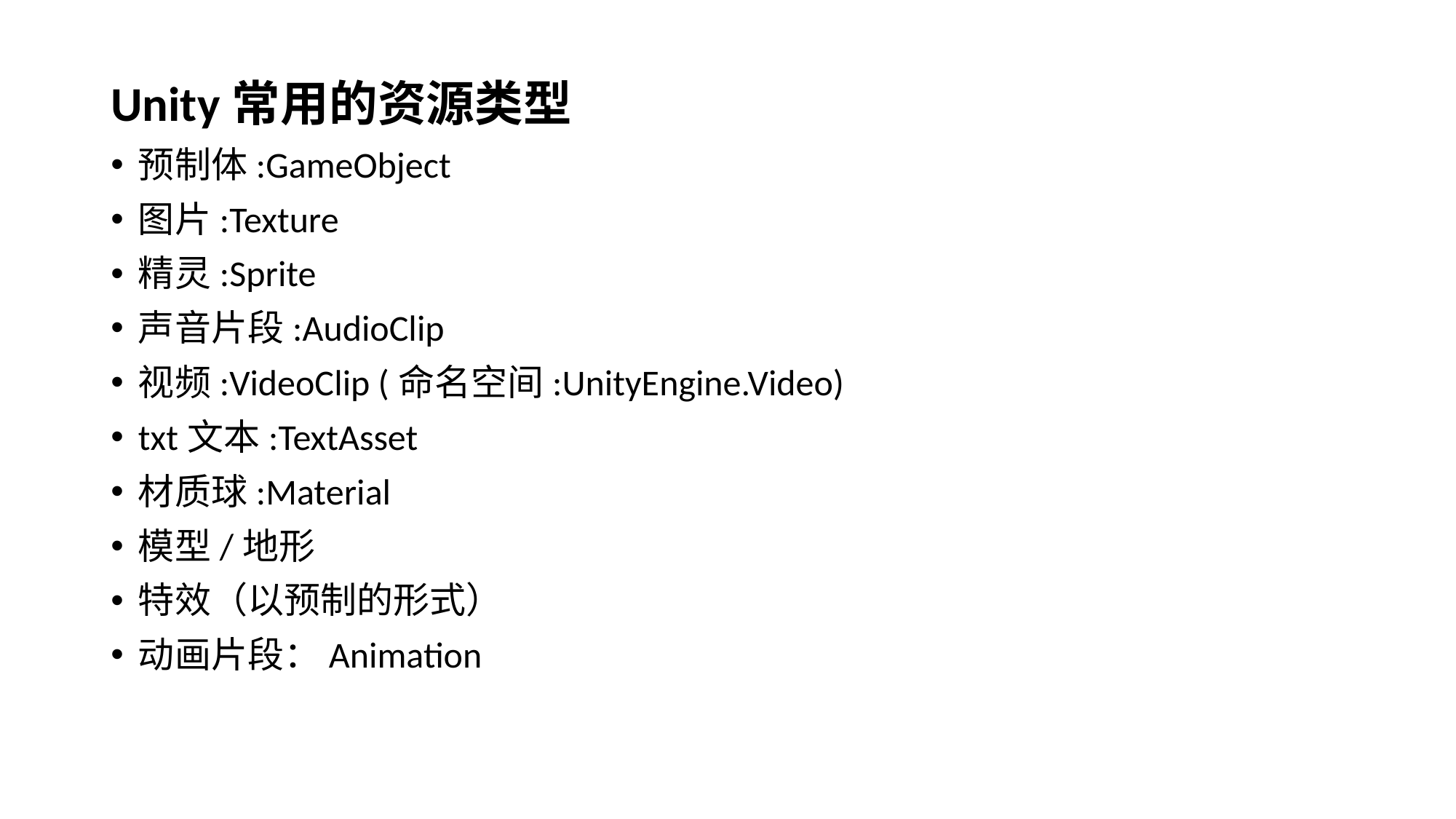

Unity常用的资源类型
预制体:GameObject
图片:Texture
精灵:Sprite
声音片段:AudioClip
视频:VideoClip (命名空间:UnityEngine.Video)
txt文本:TextAsset
材质球:Material
模型/地形
特效（以预制的形式）
动画片段：Animation